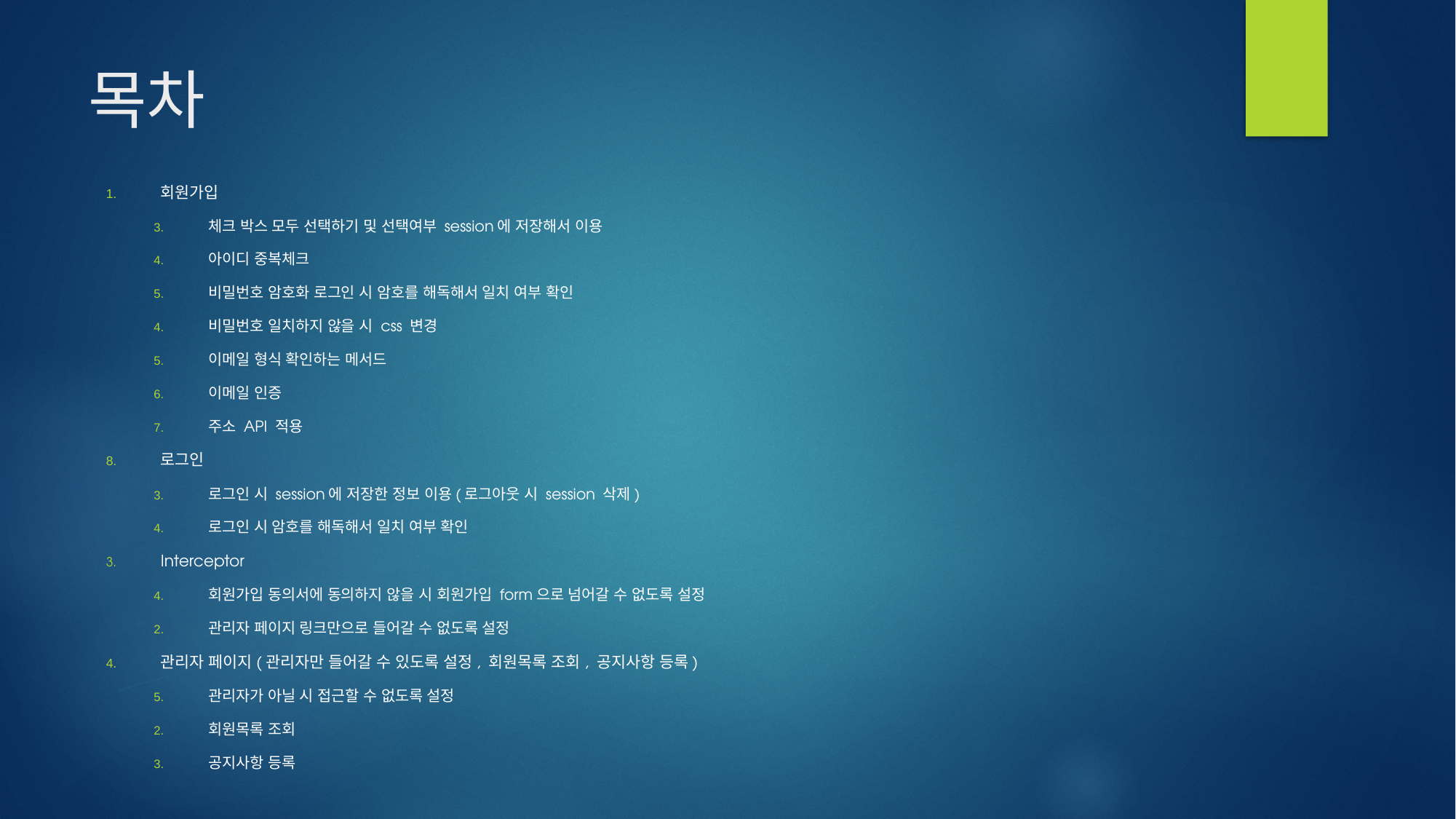

# 목차
회원가입
체크 박스 모두 선택하기 및 선택여부 session에 저장해서 이용
아이디 중복체크
비밀번호 암호화 로그인 시 암호를 해독해서 일치 여부 확인
비밀번호 일치하지 않을 시 css 변경
이메일 형식 확인하는 메서드
이메일 인증
주소 API 적용
로그인
로그인 시 session에 저장한 정보 이용(로그아웃 시 session 삭제)
로그인 시 암호를 해독해서 일치 여부 확인
Interceptor
회원가입 동의서에 동의하지 않을 시 회원가입 form으로 넘어갈 수 없도록 설정
관리자 페이지 링크만으로 들어갈 수 없도록 설정
관리자 페이지(관리자만 들어갈 수 있도록 설정, 회원목록 조회, 공지사항 등록)
관리자가 아닐 시 접근할 수 없도록 설정
회원목록 조회
공지사항 등록